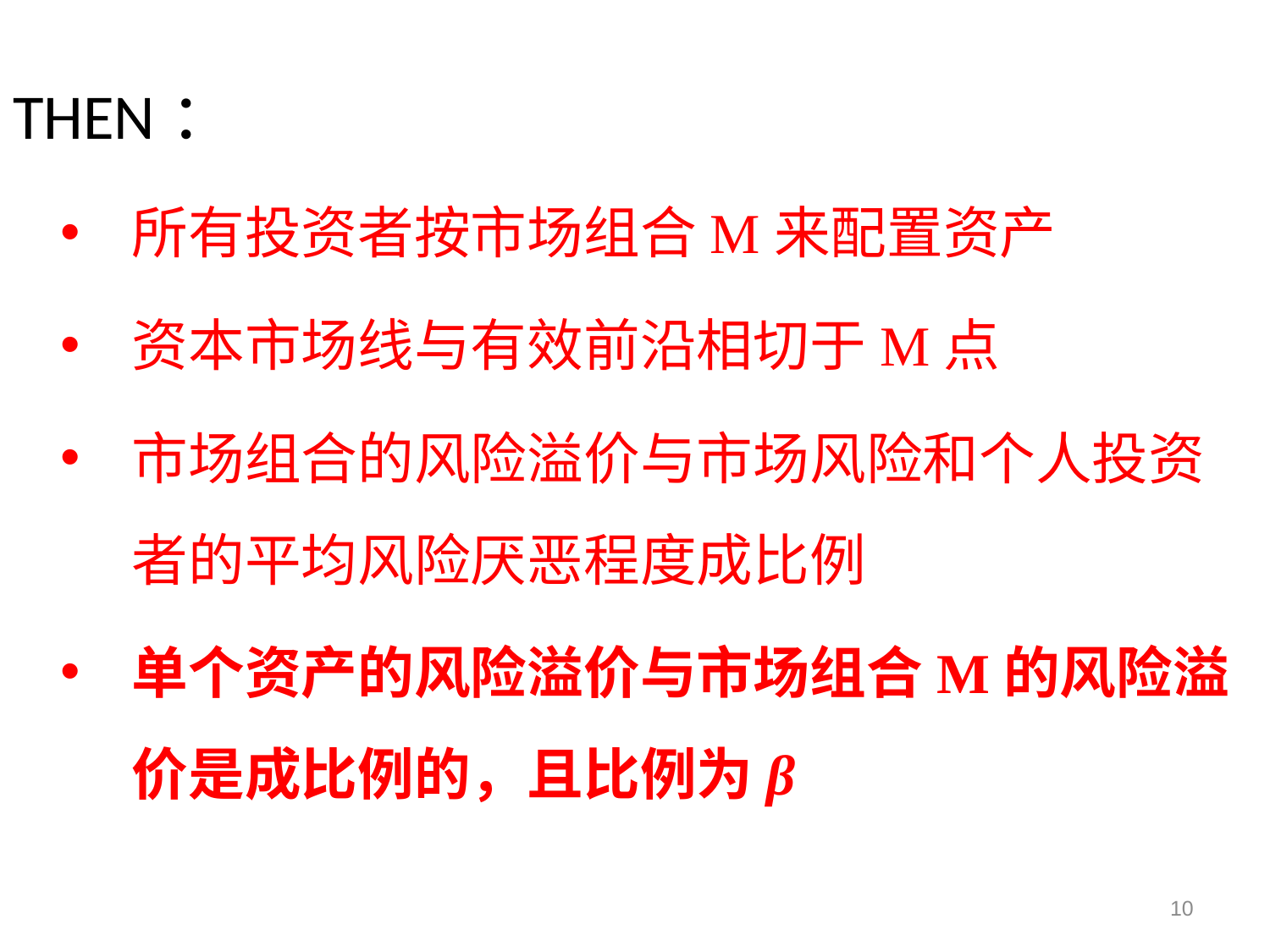

THEN：
所有投资者按市场组合M来配置资产
资本市场线与有效前沿相切于M点
市场组合的风险溢价与市场风险和个人投资者的平均风险厌恶程度成比例
单个资产的风险溢价与市场组合M的风险溢价是成比例的，且比例为β

10